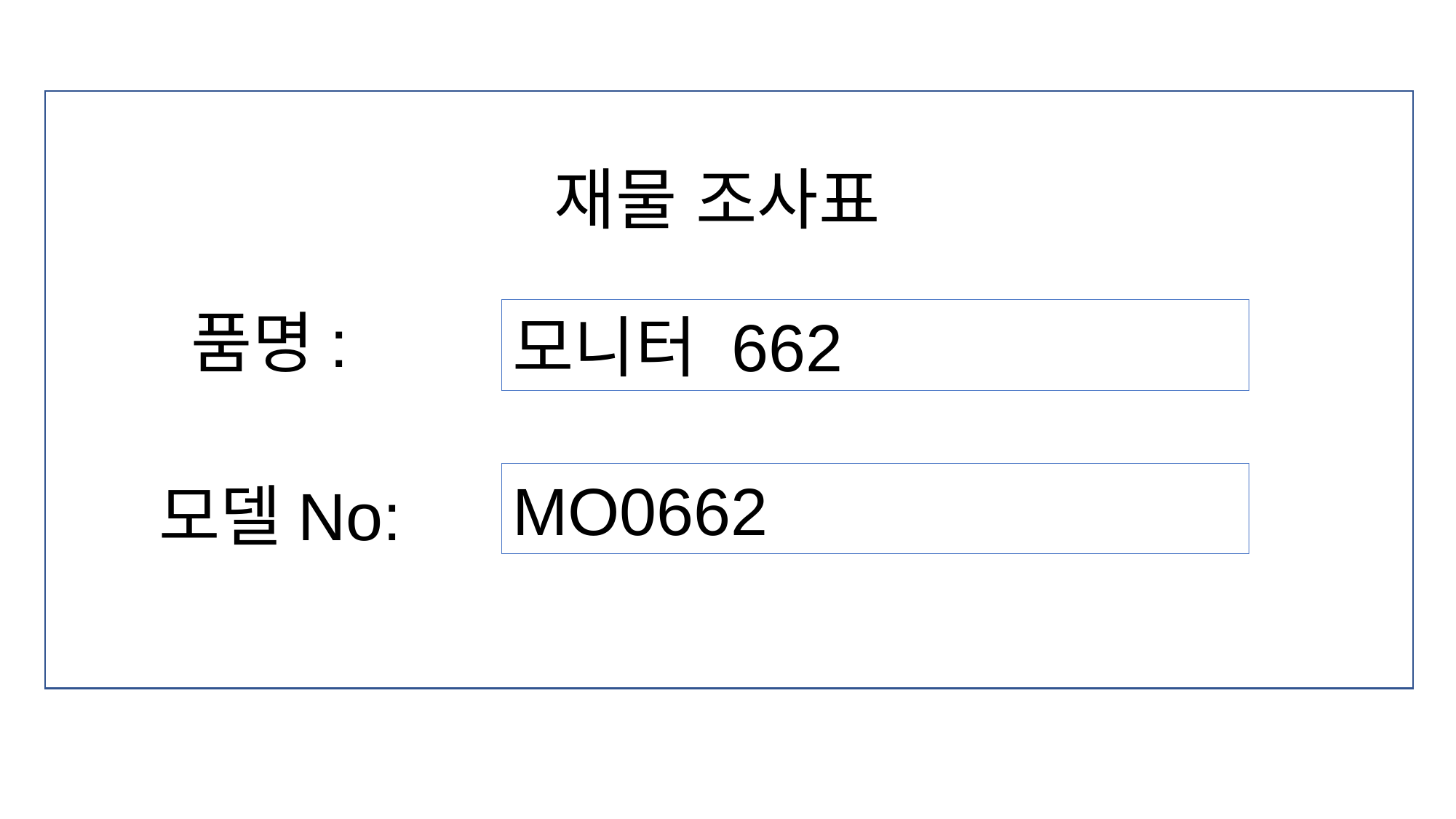

재물 조사표
품명:
모니터 662
MO0662
모델No: